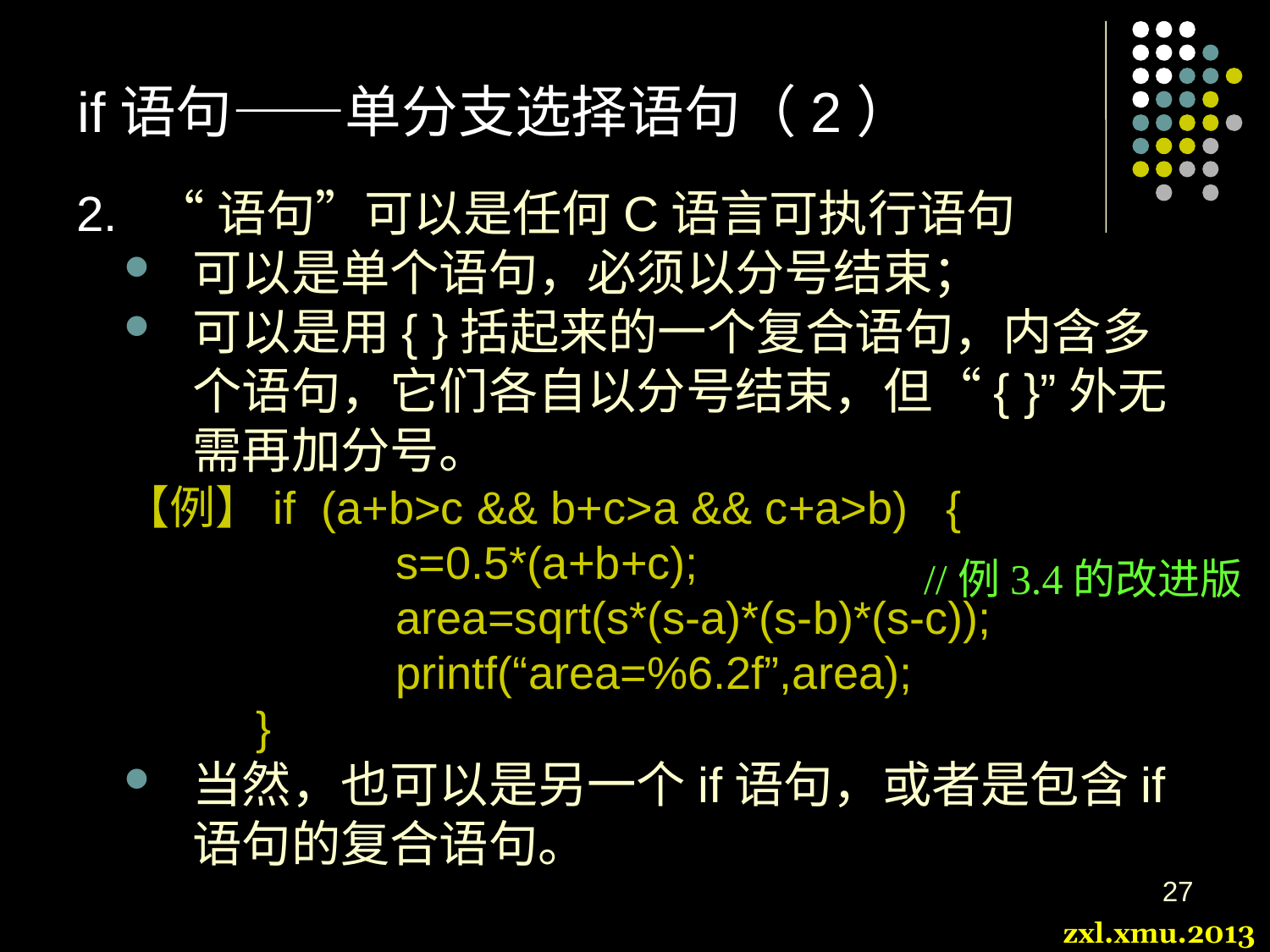

# if语句——单分支选择语句（2）
“语句”可以是任何C语言可执行语句
可以是单个语句，必须以分号结束；
可以是用{ }括起来的一个复合语句，内含多个语句，它们各自以分号结束，但“{ }”外无需再加分号。
【例】if  (a+b>c && b+c>a && c+a>b)   {
		      s=0.5*(a+b+c);
		      area=sqrt(s*(s-a)*(s-b)*(s-c));
		      printf(“area=%6.2f”,area);
     }
当然，也可以是另一个if语句，或者是包含if语句的复合语句。
//例3.4的改进版
27